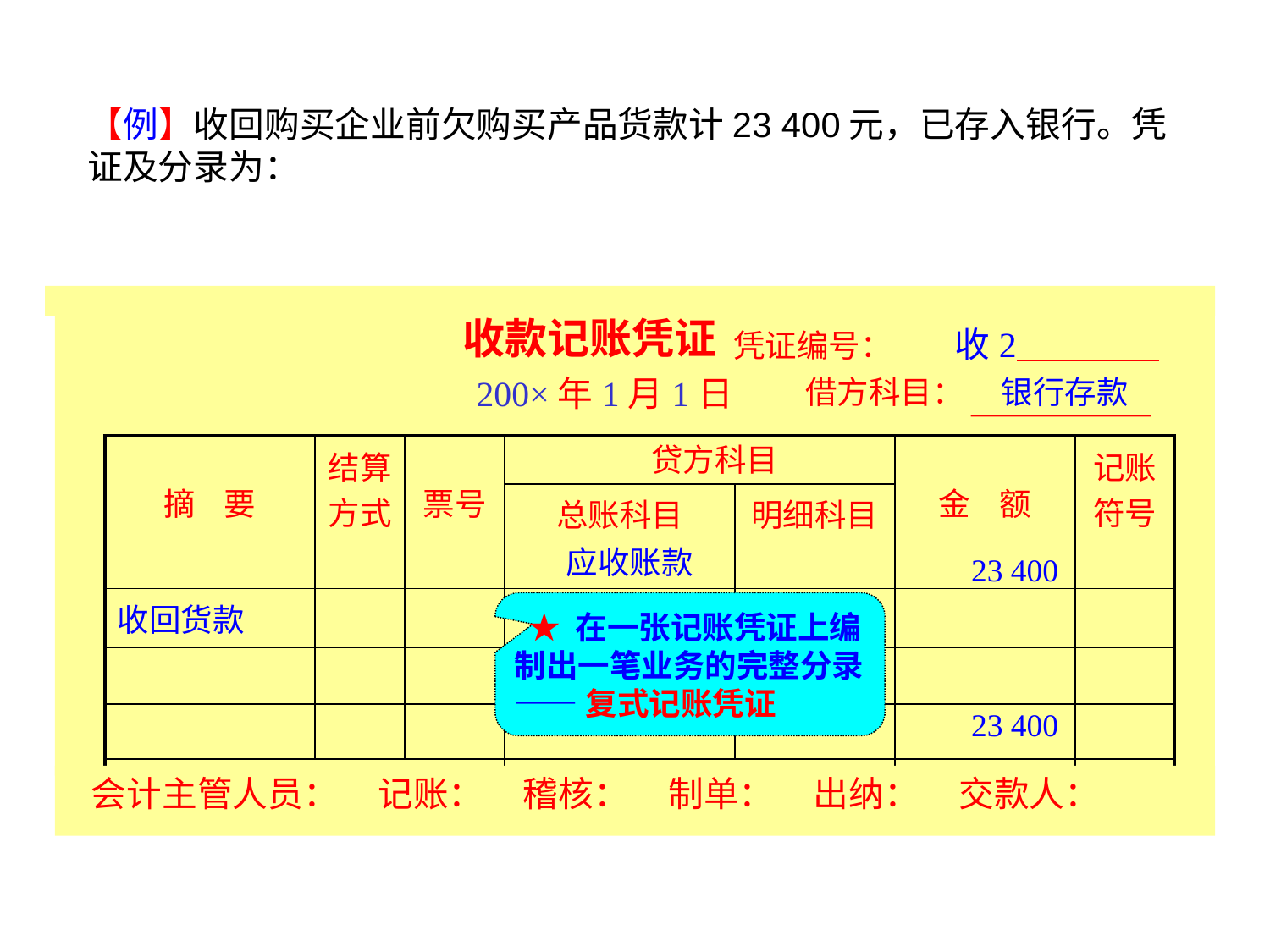

【例】收回购买企业前欠购买产品货款计23 400元，已存入银行。凭证及分录为：

收款记账凭证
                                                                                    凭证编号：        收2
                                              200×年1月1日
借方科目：
银行存款
贷方科目
应收账款
23 400
23 400

| 摘 要 | 结算方式 | 票号 |  |  | 金 额 | 记账符号 |
| --- | --- | --- | --- | --- | --- | --- |
|  |  |  | 总账科目 | 明细科目 |  |  |
| 收回货款 |  |  |  |  |  |  |
|  |  |  |  |  |  |  |
|  |  |  |  |  |  |  |
| 附单据 张 |  |  | 合 计 |  |  |  |
  ★ 在一张记账凭证上编
制出一笔业务的完整分录
——复式记账凭证
  会计主管人员：     记账：     稽核：     制单：     出纳：     交款人：